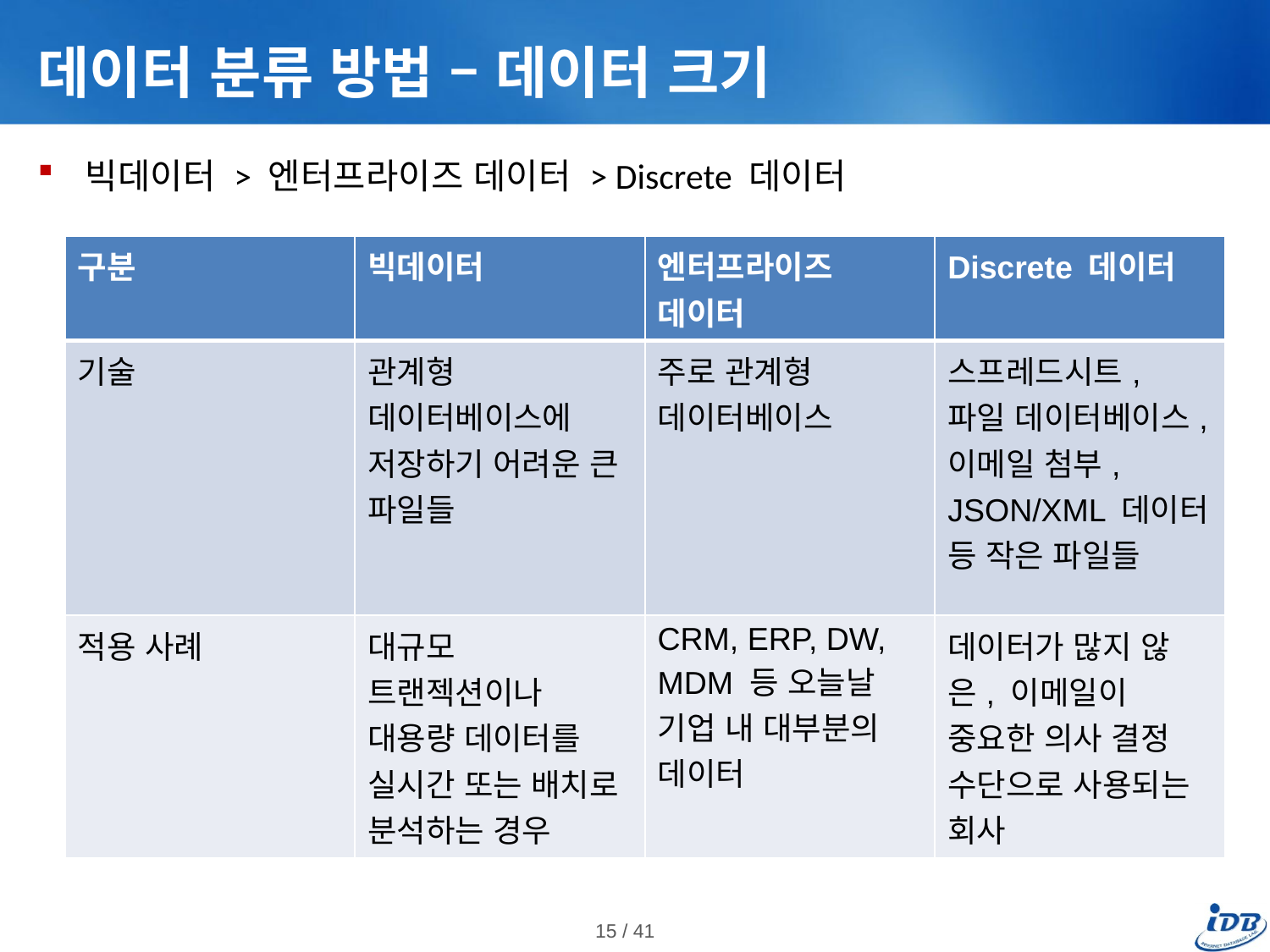

# 데이터 분류 방법 – 데이터 크기
빅데이터 > 엔터프라이즈 데이터 > Discrete 데이터
| 구분 | 빅데이터 | 엔터프라이즈 데이터 | Discrete 데이터 |
| --- | --- | --- | --- |
| 기술 | 관계형 데이터베이스에 저장하기 어려운 큰 파일들 | 주로 관계형 데이터베이스 | 스프레드시트, 파일 데이터베이스, 이메일 첨부, JSON/XML 데이터 등 작은 파일들 |
| 적용 사례 | 대규모 트랜젝션이나 대용량 데이터를 실시간 또는 배치로 분석하는 경우 | CRM, ERP, DW, MDM 등 오늘날 기업 내 대부분의 데이터 | 데이터가 많지 않은, 이메일이 중요한 의사 결정 수단으로 사용되는 회사 |